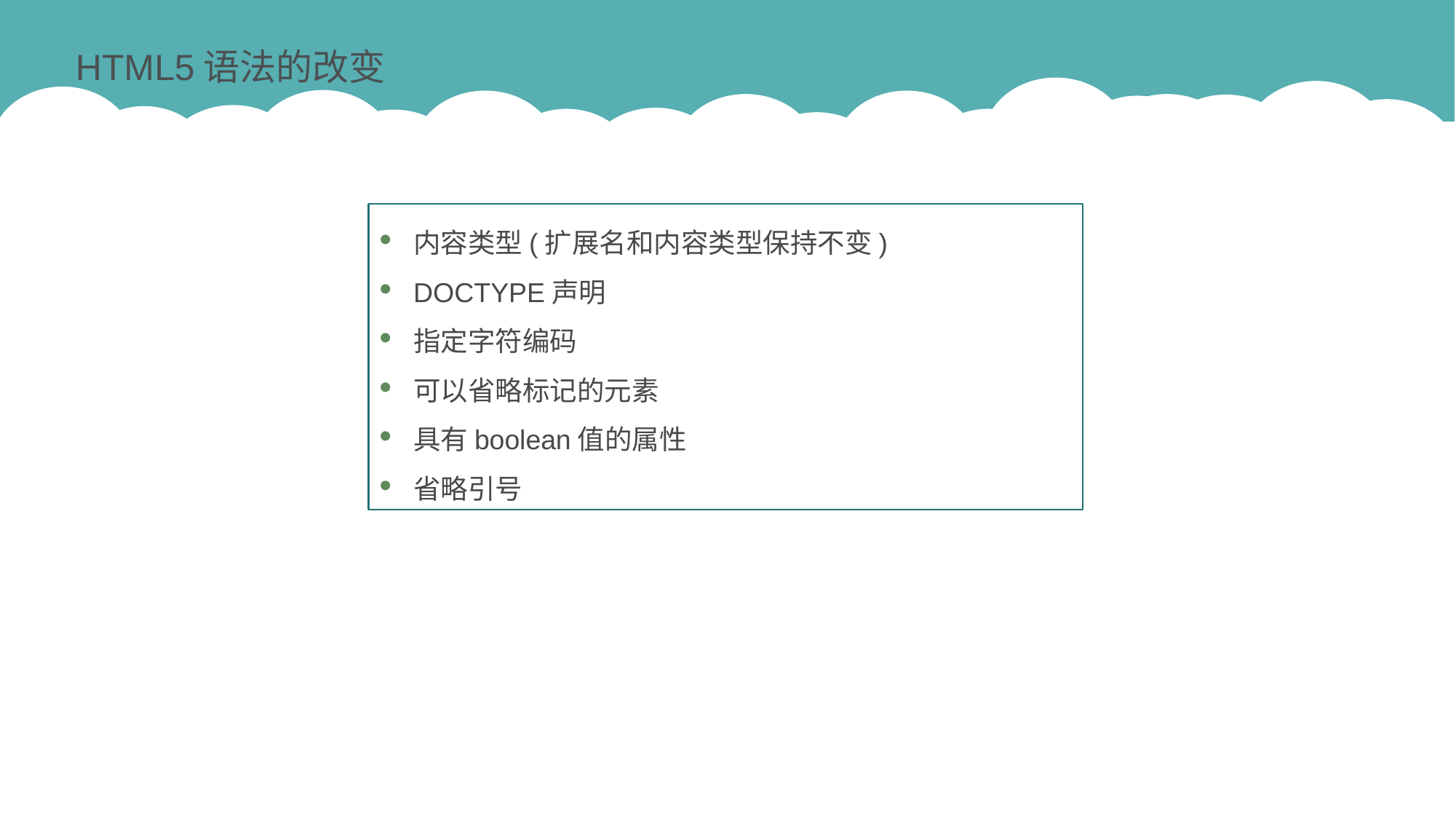

HTML5语法的改变
内容类型(扩展名和内容类型保持不变)
DOCTYPE声明
指定字符编码
可以省略标记的元素
具有boolean值的属性
省略引号